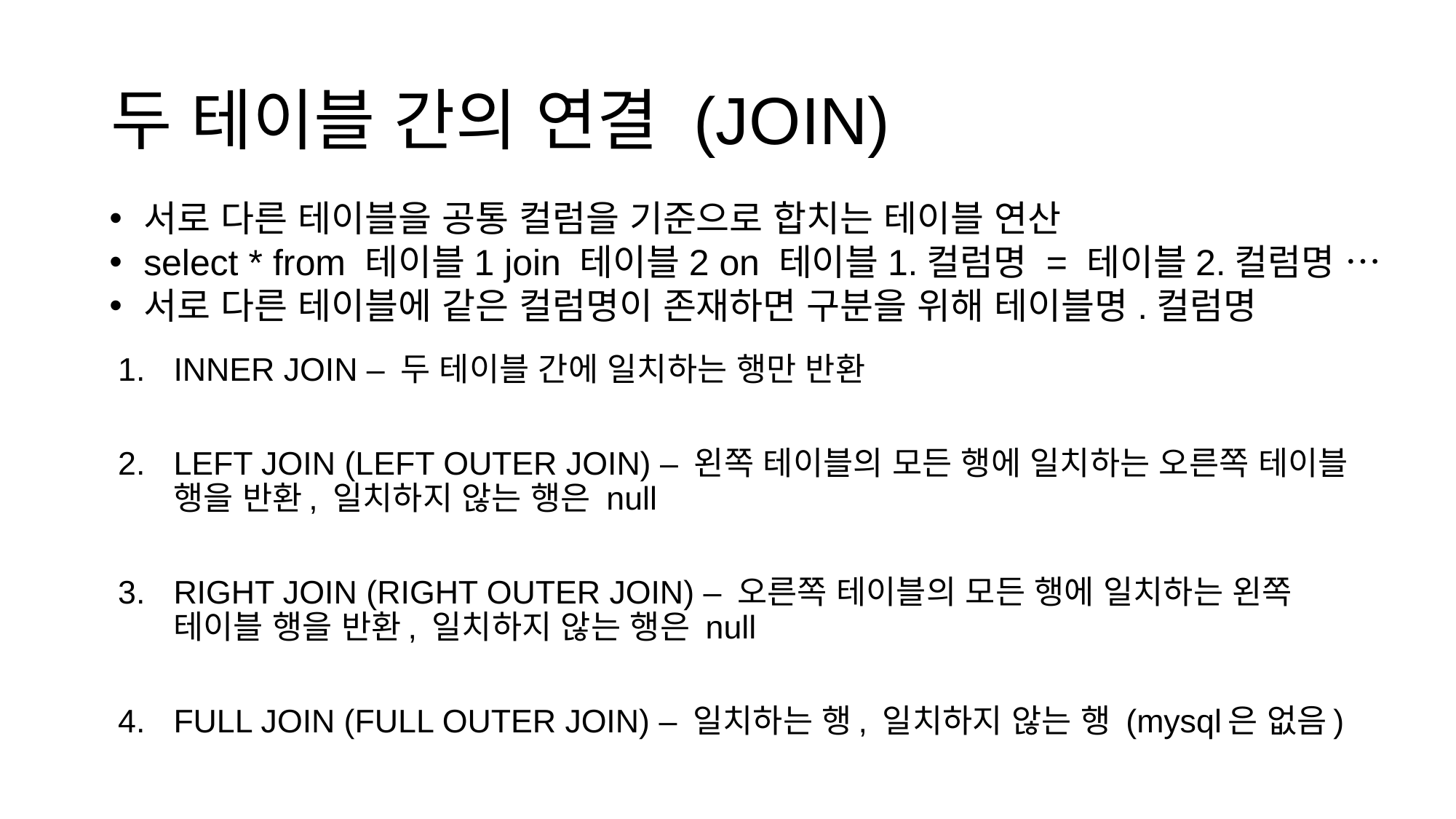

# 두 테이블 간의 연결 (JOIN)
서로 다른 테이블을 공통 컬럼을 기준으로 합치는 테이블 연산
select * from 테이블1 join 테이블2 on 테이블1.컬럼명 = 테이블2.컬럼명 …
서로 다른 테이블에 같은 컬럼명이 존재하면 구분을 위해 테이블명.컬럼명
INNER JOIN – 두 테이블 간에 일치하는 행만 반환

LEFT JOIN (LEFT OUTER JOIN) – 왼쪽 테이블의 모든 행에 일치하는 오른쪽 테이블 행을 반환, 일치하지 않는 행은 null

RIGHT JOIN (RIGHT OUTER JOIN) – 오른쪽 테이블의 모든 행에 일치하는 왼쪽 테이블 행을 반환, 일치하지 않는 행은 null

FULL JOIN (FULL OUTER JOIN) – 일치하는 행, 일치하지 않는 행 (mysql은 없음)